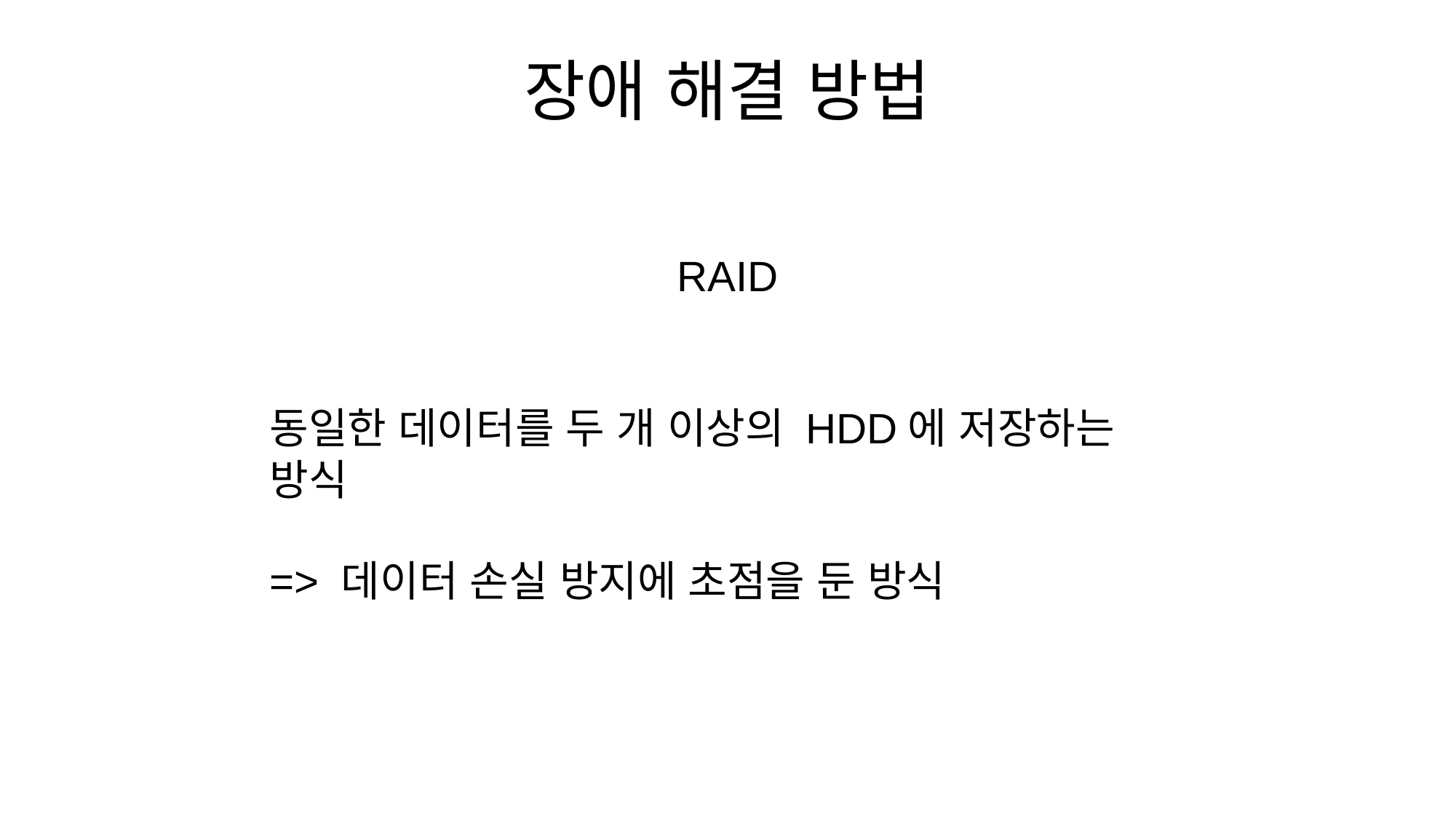

# 장애 해결 방법
RAID

동일한 데이터를 두 개 이상의 HDD에 저장하는 방식

=> 데이터 손실 방지에 초점을 둔 방식